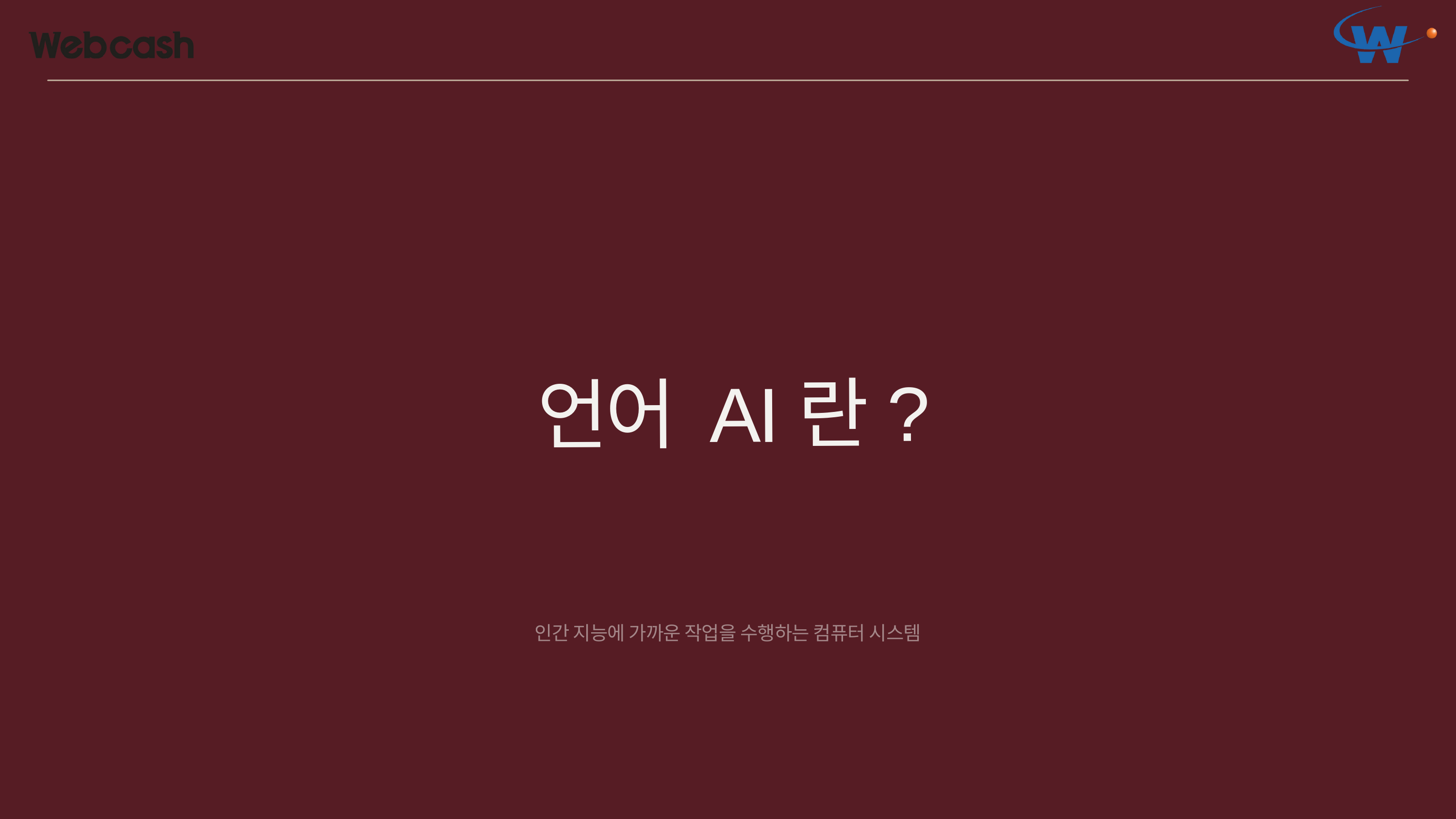

언어 AI란?
인간 지능에 가까운 작업을 수행하는 컴퓨터 시스템